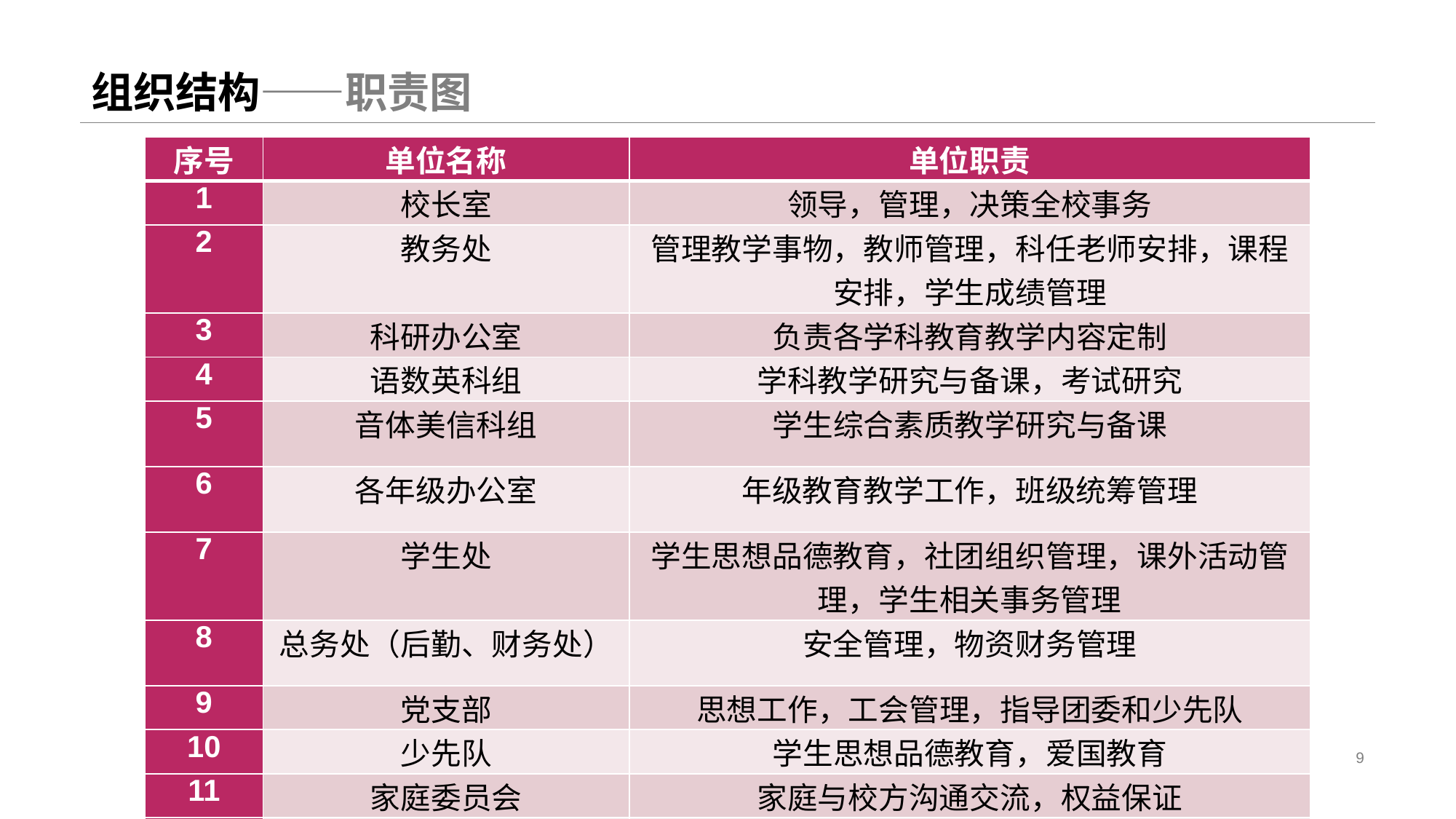

# 组织结构——职责图
| 序号 | 单位名称 | 单位职责 |
| --- | --- | --- |
| 1 | 校长室 | 领导，管理，决策全校事务 |
| 2 | 教务处 | 管理教学事物，教师管理，科任老师安排，课程安排，学生成绩管理 |
| 3 | 科研办公室 | 负责各学科教育教学内容定制 |
| 4 | 语数英科组 | 学科教学研究与备课，考试研究 |
| 5 | 音体美信科组 | 学生综合素质教学研究与备课 |
| 6 | 各年级办公室 | 年级教育教学工作，班级统筹管理 |
| 7 | 学生处 | 学生思想品德教育，社团组织管理，课外活动管理，学生相关事务管理 |
| 8 | 总务处（后勤、财务处） | 安全管理，物资财务管理 |
| 9 | 党支部 | 思想工作，工会管理，指导团委和少先队 |
| 10 | 少先队 | 学生思想品德教育，爱国教育 |
| 11 | 家庭委员会 | 家庭与校方沟通交流，权益保证 |
| 12 | 班级家委会 | 班级内老师与家长的沟通交流，家庭教育工作 |
9